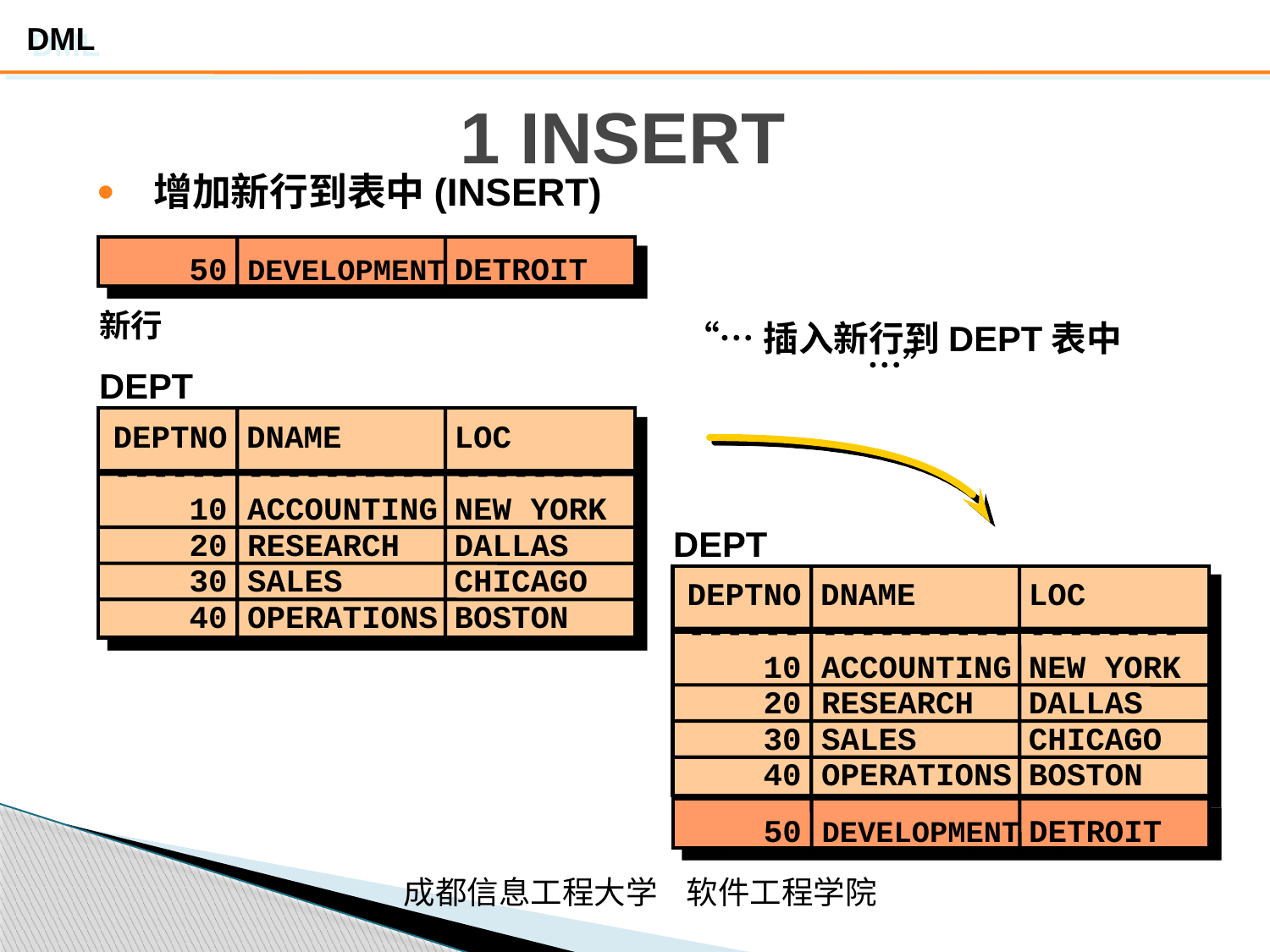

# 1 INSERT
增加新行到表中(INSERT)

    50	DEVELOPMENT	DETROIT

新行
“…插入新行到DEPT表中…”

DEPT

DEPTNO DNAME     	LOC
------ ----------	--------
    10	ACCOUNTING	NEW YORK
    20	RESEARCH	DALLAS
    30	SALES		CHICAGO
    40	OPERATIONS	BOSTON

DEPT

DEPTNO DNAME     	LOC
------ ----------	--------
    10	ACCOUNTING	NEW YORK
    20	RESEARCH	DALLAS
    30	SALES		CHICAGO
    40	OPERATIONS	BOSTON

    50	DEVELOPMENT	DETROIT